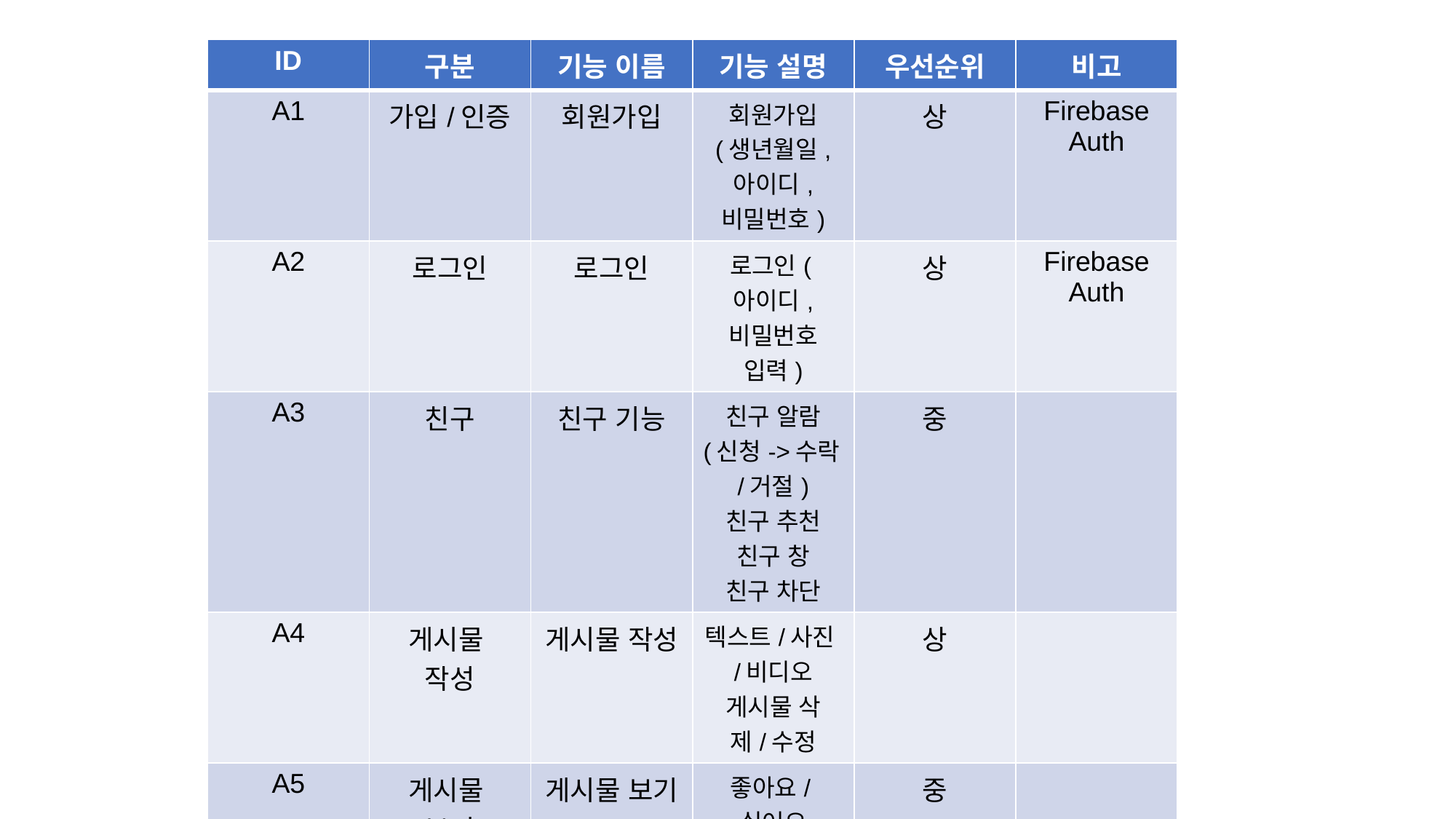

| ID | 구분 | 기능 이름 | 기능 설명 | 우선순위 | 비고 |
| --- | --- | --- | --- | --- | --- |
| A1 | 가입/인증 | 회원가입 | 회원가입 (생년월일, 아이디, 비밀번호) | 상 | Firebase Auth |
| A2 | 로그인 | 로그인 | 로그인(아이디, 비밀번호 입력) | 상 | Firebase Auth |
| A3 | 친구 | 친구 기능 | 친구 알람 (신청->수락/거절) 친구 추천 친구 창 친구 차단 | 중 |  |
| A4 | 게시물 작성 | 게시물 작성 | 텍스트/사진/비디오 게시물 삭제/수정 | 상 |  |
| A5 | 게시물 보기 | 게시물 보기 | 좋아요/싫어요 댓글+좋아요 (좋아요+댓글 개수 표시) | 중 |  |